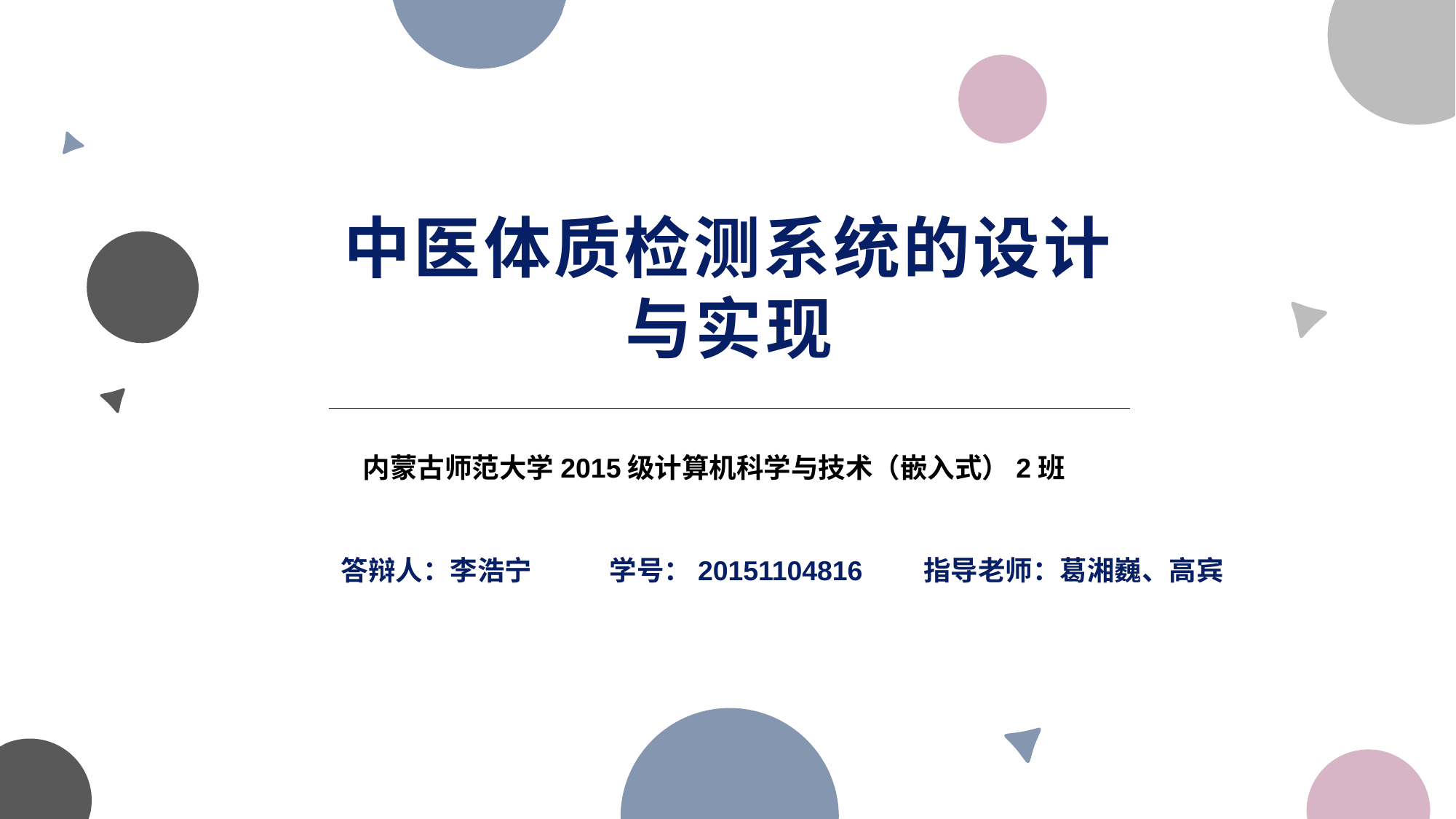

# 中医体质检测系统的设计与实现
内蒙古师范大学2015级计算机科学与技术（嵌入式）2班
答辩人：李浩宁
学号：20151104816
指导老师：葛湘巍、高宾